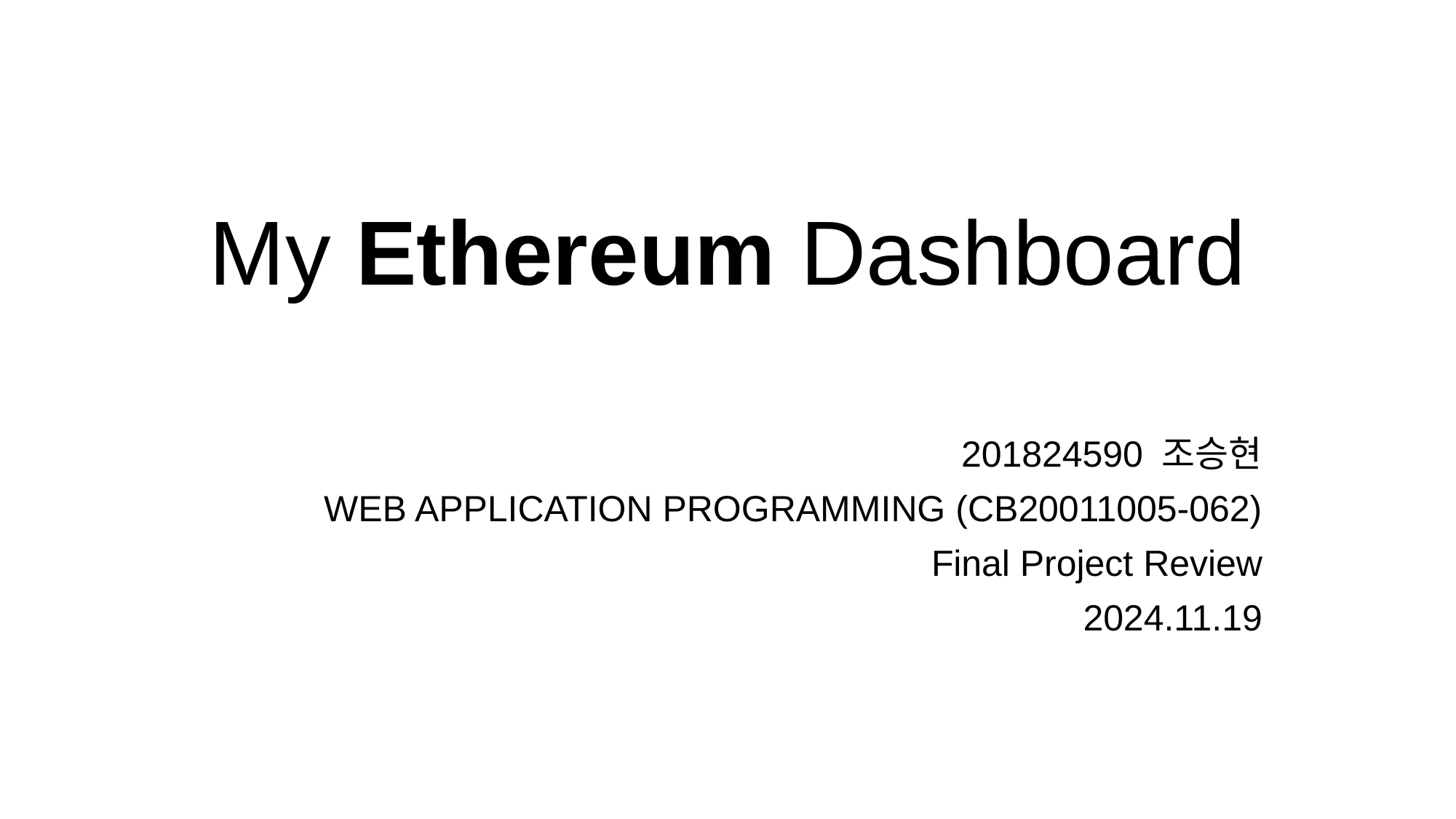

# My Ethereum Dashboard
201824590 조승현
WEB APPLICATION PROGRAMMING (CB20011005-062)
Final Project Review
2024.11.19